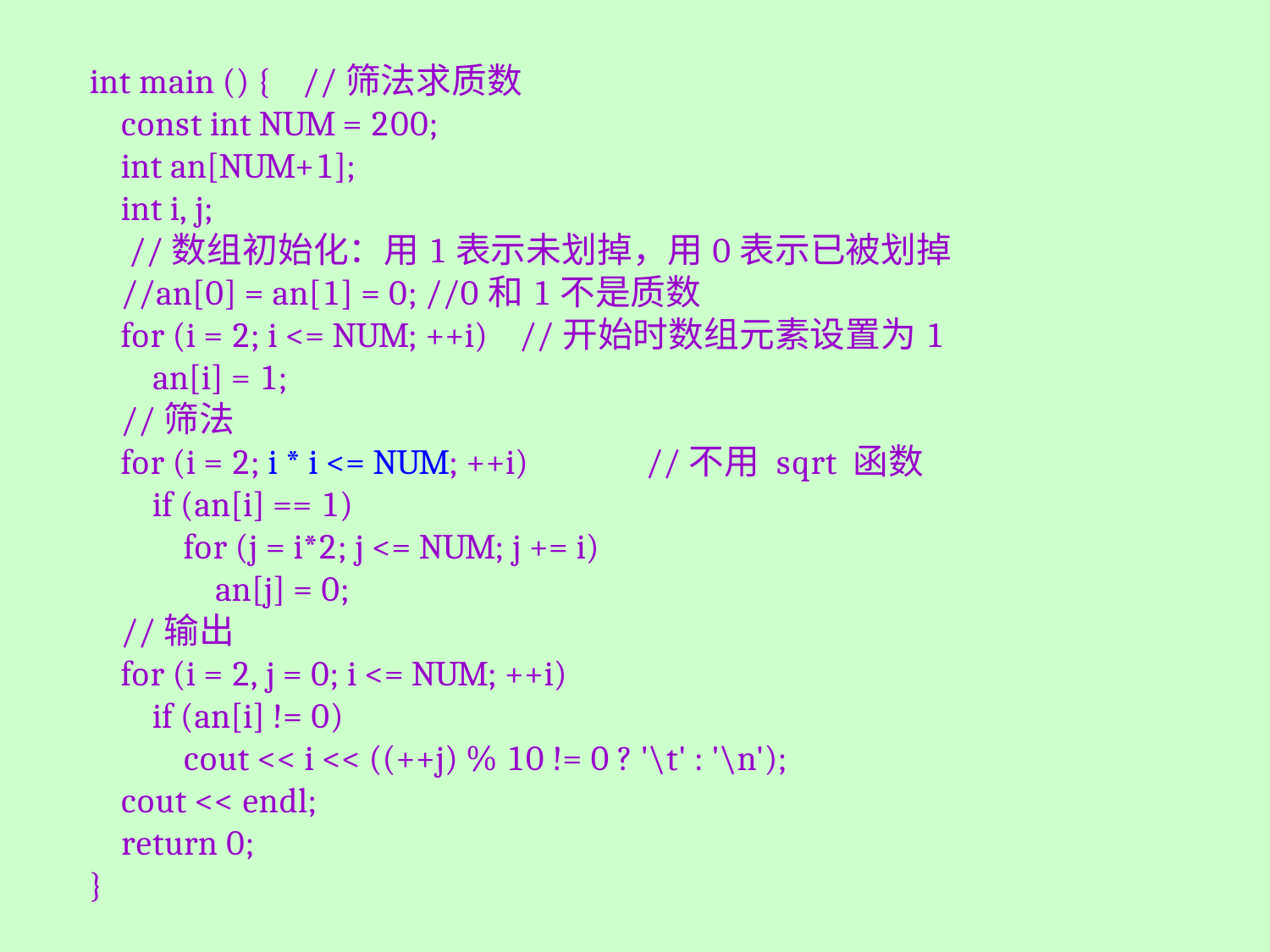

int main () {    //筛法求质数
    const int NUM = 200;
    int an[NUM+1];
    int i, j;
     //数组初始化：用1表示未划掉，用0表示已被划掉
    //an[0] = an[1] = 0; //0和1不是质数
    for (i = 2; i <= NUM; ++i)    //开始时数组元素设置为1
        an[i] = 1;
    //筛法
    for (i = 2; i * i <= NUM; ++i)	//不用 sqrt 函数
        if (an[i] == 1)
            for (j = i*2; j <= NUM; j += i)
                an[j] = 0;
    //输出
    for (i = 2, j = 0; i <= NUM; ++i)
        if (an[i] != 0)
            cout << i << ((++j) % 10 != 0 ? '\t' : '\n');
    cout << endl;
    return 0;
}
34